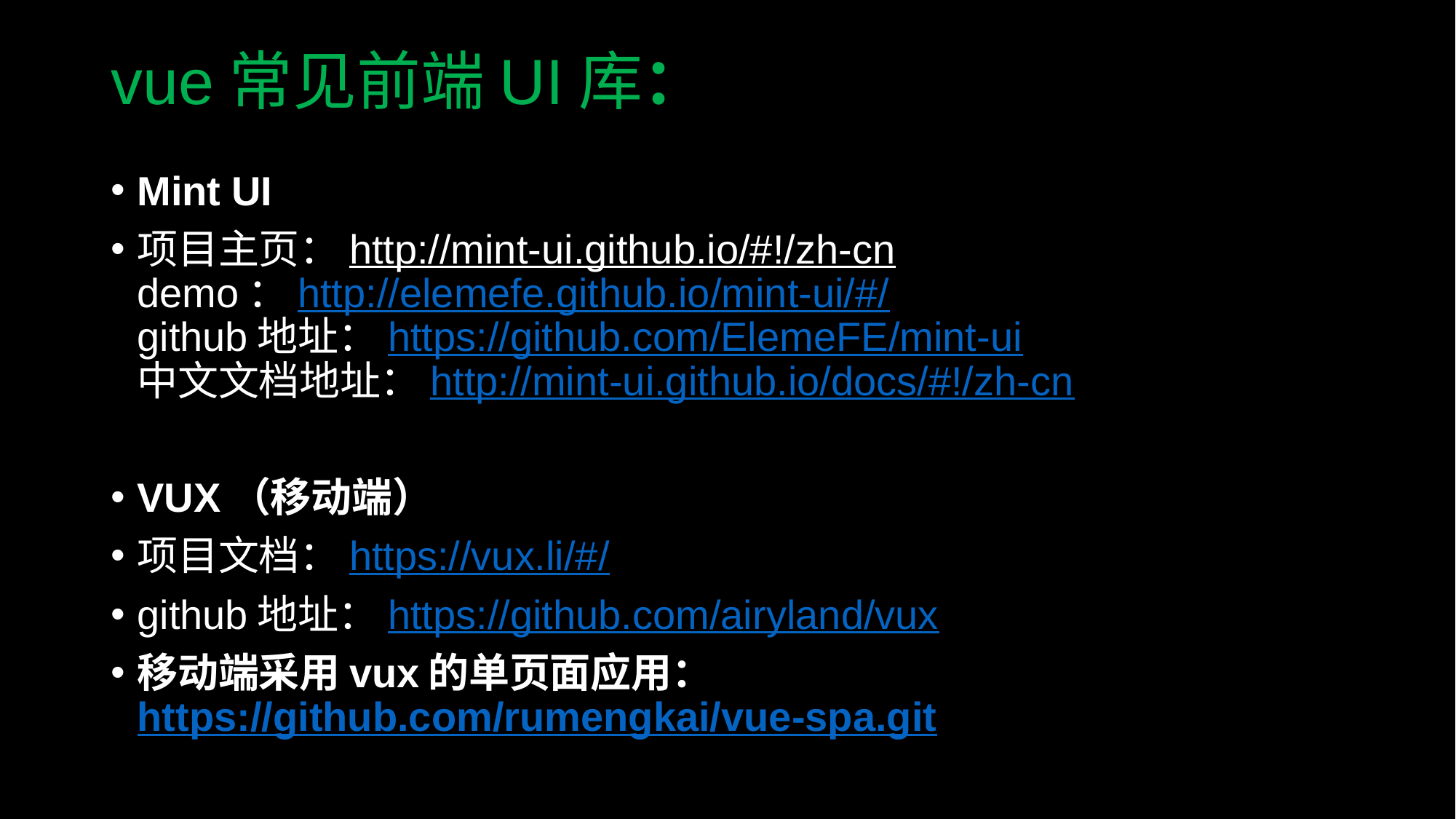

# vue常见前端UI库：
Mint UI
项目主页：http://mint-ui.github.io/#!/zh-cn
demo：http://elemefe.github.io/mint-ui/#/
github地址：https://github.com/ElemeFE/mint-ui
中文文档地址：http://mint-ui.github.io/docs/#!/zh-cn

VUX（移动端）
项目文档：https://vux.li/#/
github地址：https://github.com/airyland/vux
移动端采用vux的单页面应用：https://github.com/rumengkai/vue-spa.git